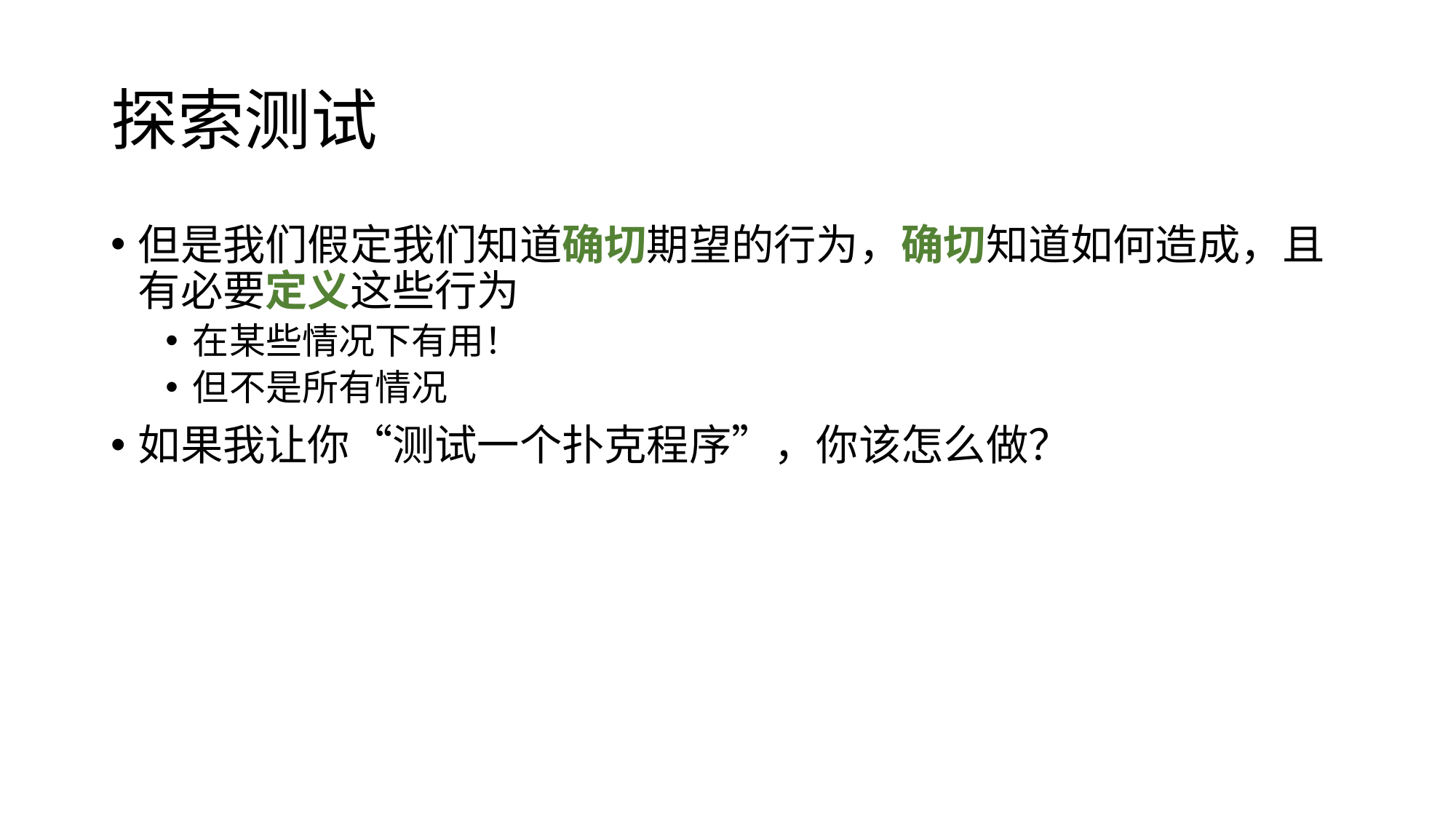

# 探索测试
但是我们假定我们知道确切期望的行为，确切知道如何造成，且有必要定义这些行为
在某些情况下有用！
但不是所有情况
如果我让你“测试一个扑克程序”，你该怎么做？